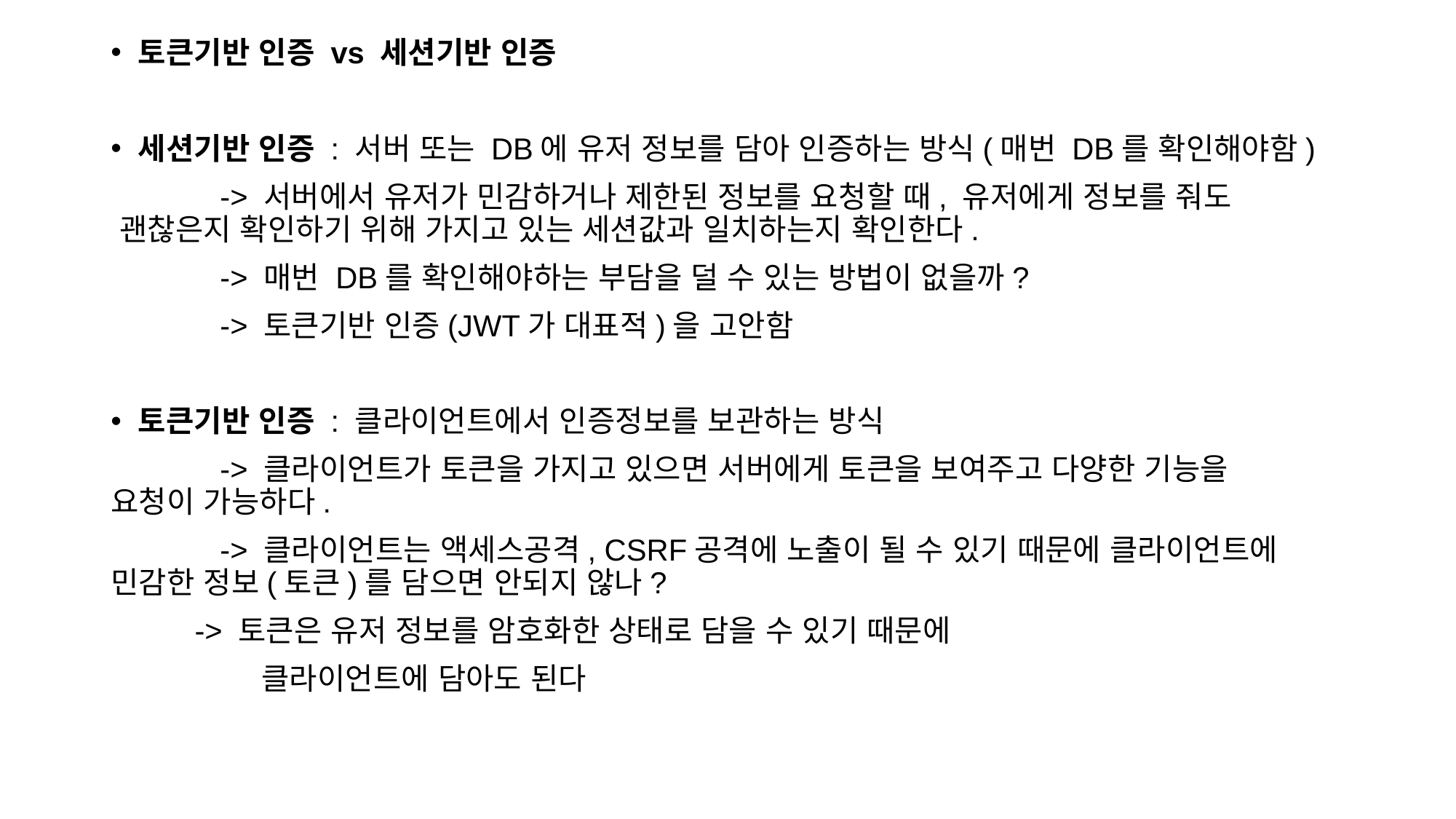

토큰기반 인증 vs 세션기반 인증

세션기반 인증 : 서버 또는 DB에 유저 정보를 담아 인증하는 방식(매번 DB를 확인해야함)
	-> 서버에서 유저가 민감하거나 제한된 정보를 요청할 때, 유저에게 정보를 줘도 	     괜찮은지 확인하기 위해 가지고 있는 세션값과 일치하는지 확인한다.
	-> 매번 DB를 확인해야하는 부담을 덜 수 있는 방법이 없을까?
	-> 토큰기반 인증(JWT가 대표적)을 고안함

토큰기반 인증 : 클라이언트에서 인증정보를 보관하는 방식
	-> 클라이언트가 토큰을 가지고 있으면 서버에게 토큰을 보여주고 다양한 기능을 	    요청이 가능하다.
	-> 클라이언트는 액세스공격, CSRF공격에 노출이 될 수 있기 때문에 클라이언트에 	    민감한 정보(토큰)를 담으면 안되지 않나?
          -> 토큰은 유저 정보를 암호화한 상태로 담을 수 있기 때문에
	    클라이언트에 담아도 된다